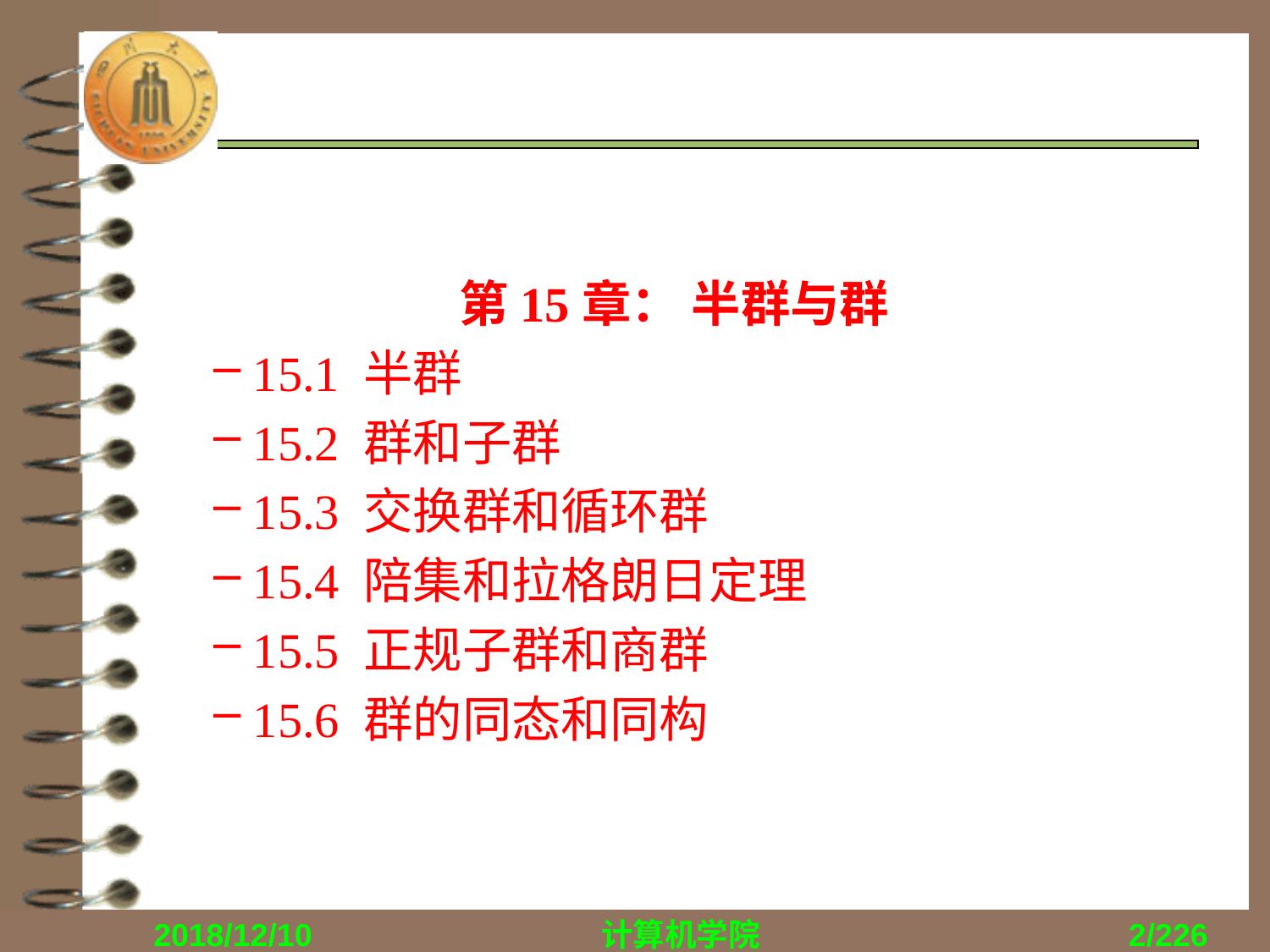

#
第15章： 半群与群
15.1 半群
15.2 群和子群
15.3 交换群和循环群
15.4 陪集和拉格朗日定理
15.5 正规子群和商群
15.6 群的同态和同构
2018/12/10
计算机学院
2/226